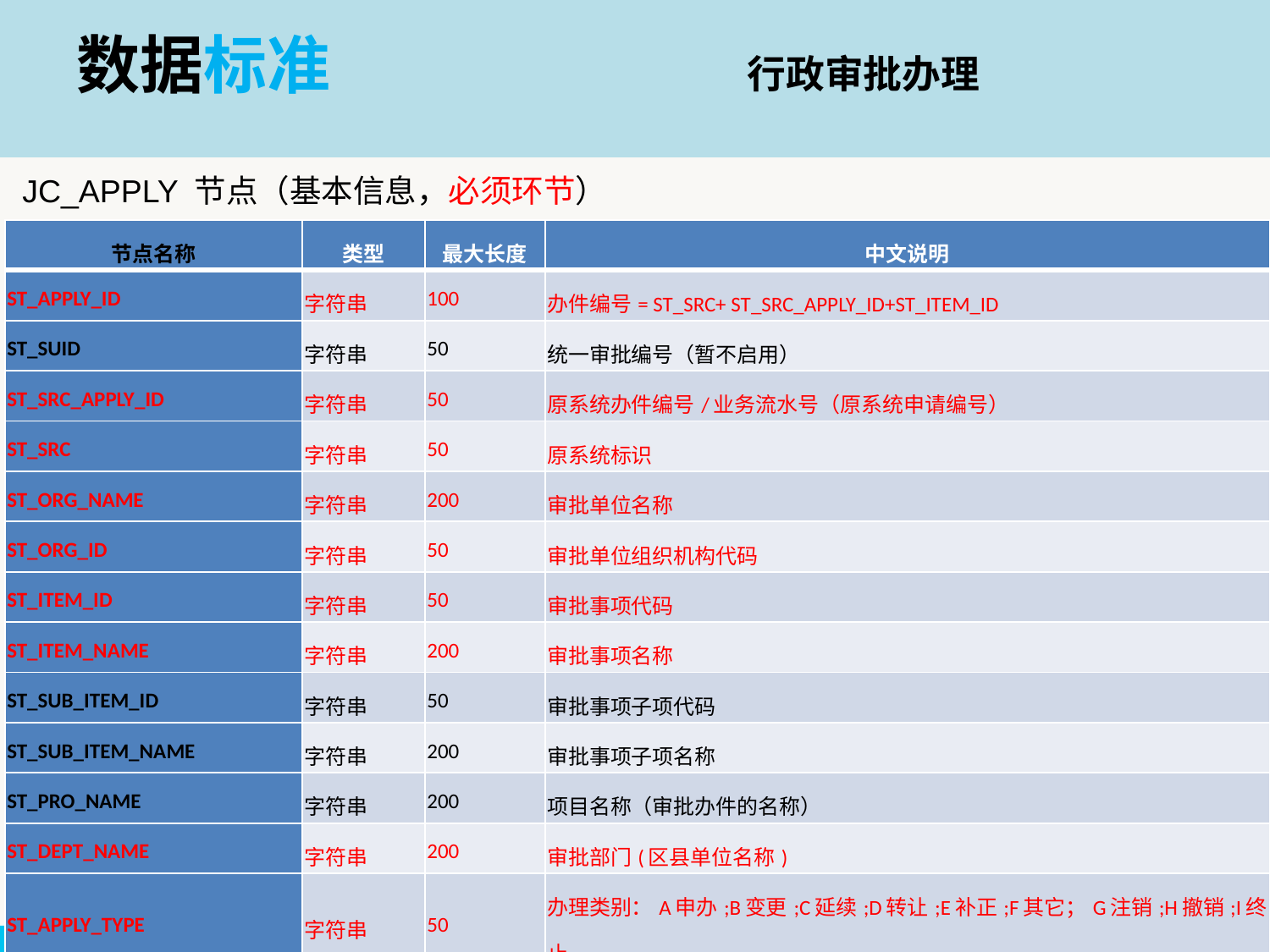

# 数据标准                             行政审批办理
JC_APPLY 节点（基本信息，必须环节）
| 节点名称 | 类型 | 最大长度 | 中文说明 |
| --- | --- | --- | --- |
| ST\_APPLY\_ID | 字符串 | 100 | 办件编号= ST\_SRC+ ST\_SRC\_APPLY\_ID+ST\_ITEM\_ID |
| ST\_SUID | 字符串 | 50 | 统一审批编号（暂不启用） |
| ST\_SRC\_APPLY\_ID | 字符串 | 50 | 原系统办件编号/业务流水号（原系统申请编号） |
| ST\_SRC | 字符串 | 50 | 原系统标识 |
| ST\_ORG\_NAME | 字符串 | 200 | 审批单位名称 |
| ST\_ORG\_ID | 字符串 | 50 | 审批单位组织机构代码 |
| ST\_ITEM\_ID | 字符串 | 50 | 审批事项代码 |
| ST\_ITEM\_NAME | 字符串 | 200 | 审批事项名称 |
| ST\_SUB\_ITEM\_ID | 字符串 | 50 | 审批事项子项代码 |
| ST\_SUB\_ITEM\_NAME | 字符串 | 200 | 审批事项子项名称 |
| ST\_PRO\_NAME | 字符串 | 200 | 项目名称（审批办件的名称） |
| ST\_DEPT\_NAME | 字符串 | 200 | 审批部门(区县单位名称) |
| ST\_APPLY\_TYPE | 字符串 | 50 | 办理类别：A申办;B变更;C延续;D转让;E补正;F其它；G注销;H撤销;I终止 |
| ST\_REGION | 字符串 | 50 | 业务所属区域：徐汇区、闵行区、浦东新区、静安区、黄浦区等等 |
| ST\_TYPE | 字符串 | 50 | 业务审批类型：并联、单部门、其他(暂不启用) |
| NM\_LAW\_DAYS | 数值类型 | 5 | 法定承办天数 |
| NM\_DAYS | 数值类型 | 5 | 实际承办天数 |
| ST\_IS\_PUBLIC | 字符串 | 1 | 是否公开:Y、N |
| ST\_PROJECT\_ID | 字符串 | 50 | 项目编号 |
| ST\_APPLY\_PERSON | 字符串 | 50 | 申请人 |
| ST\_APPLICANT\_DOCU\_TYPE | 字符串 | 50 | 申请人证件类型 |
| ST\_APPLICANT\_DOCU\_NO | 字符串 | 100 | 申请人证件号码 |
| DT\_APPLY\_TIME | TIMESTAMP | 6 | 申请时间 |
| ST\_REG\_ADDRESS | 字符串 | 500 | 地址（注册地址） |